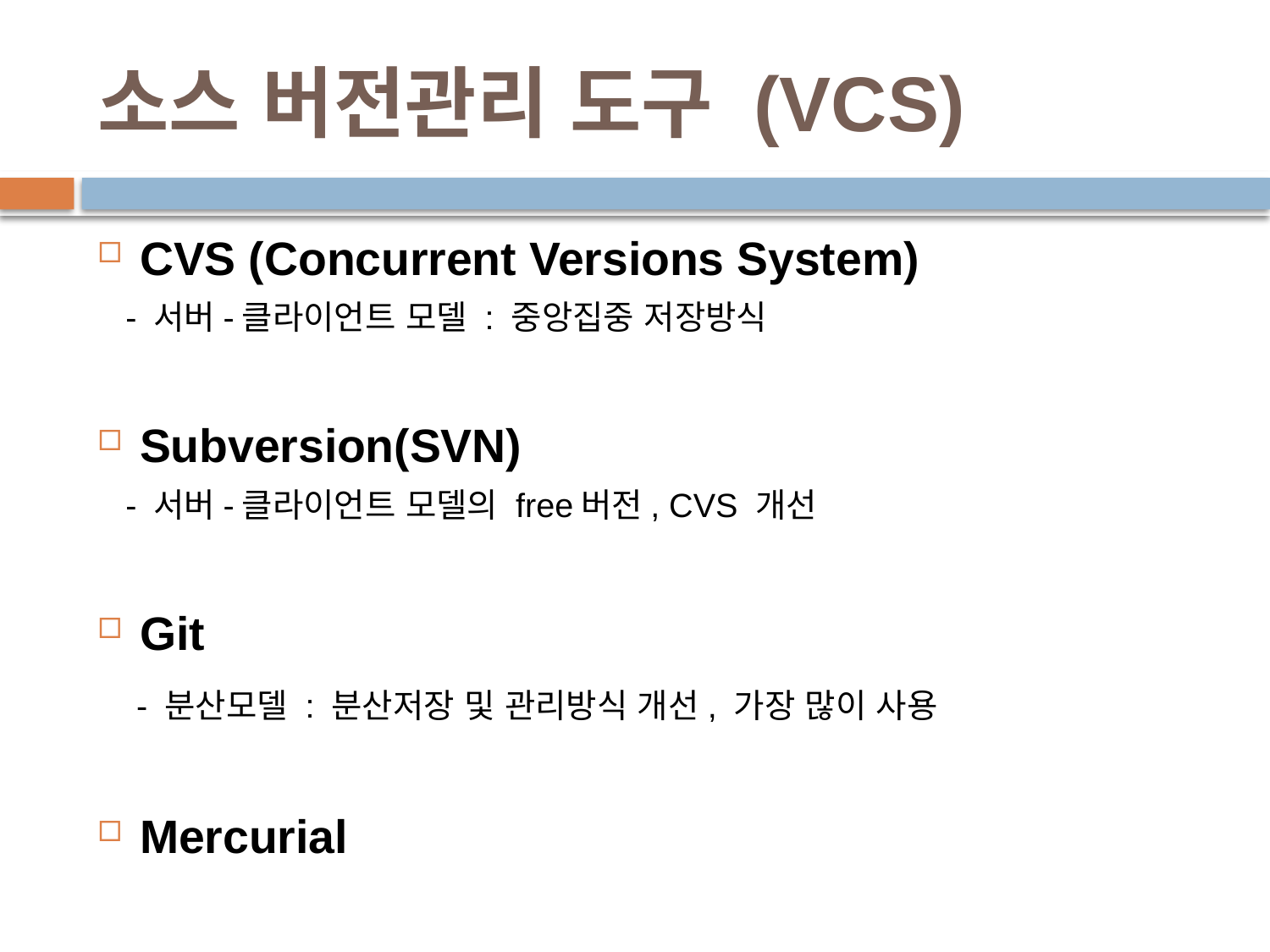

# 소스 버전관리 도구 (VCS)
CVS (Concurrent Versions System)
   - 서버-클라이언트 모델 : 중앙집중 저장방식

Subversion(SVN)
   - 서버-클라이언트 모델의 free버전, CVS 개선

Git
   - 분산모델 : 분산저장 및 관리방식 개선, 가장 많이 사용

Mercurial